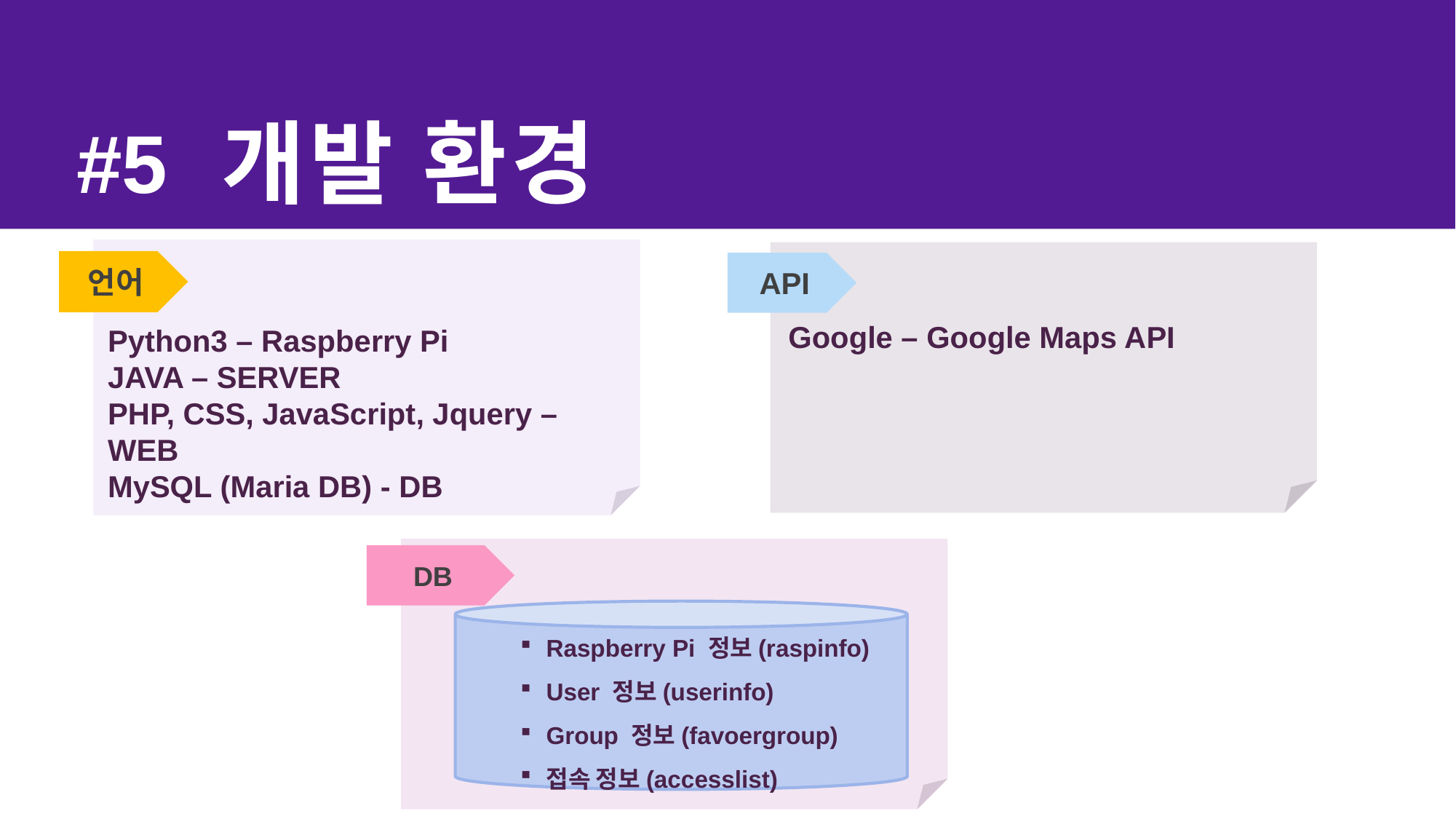

개발 환경
#5

Python3 – Raspberry Pi
JAVA – SERVER
PHP, CSS, JavaScript, Jquery – WEB
MySQL (Maria DB) - DB

언어

Google – Google Maps API
API

DB

Raspberry Pi 정보(raspinfo)
User 정보(userinfo)
Group 정보(favoergroup)
접속 정보(accesslist)